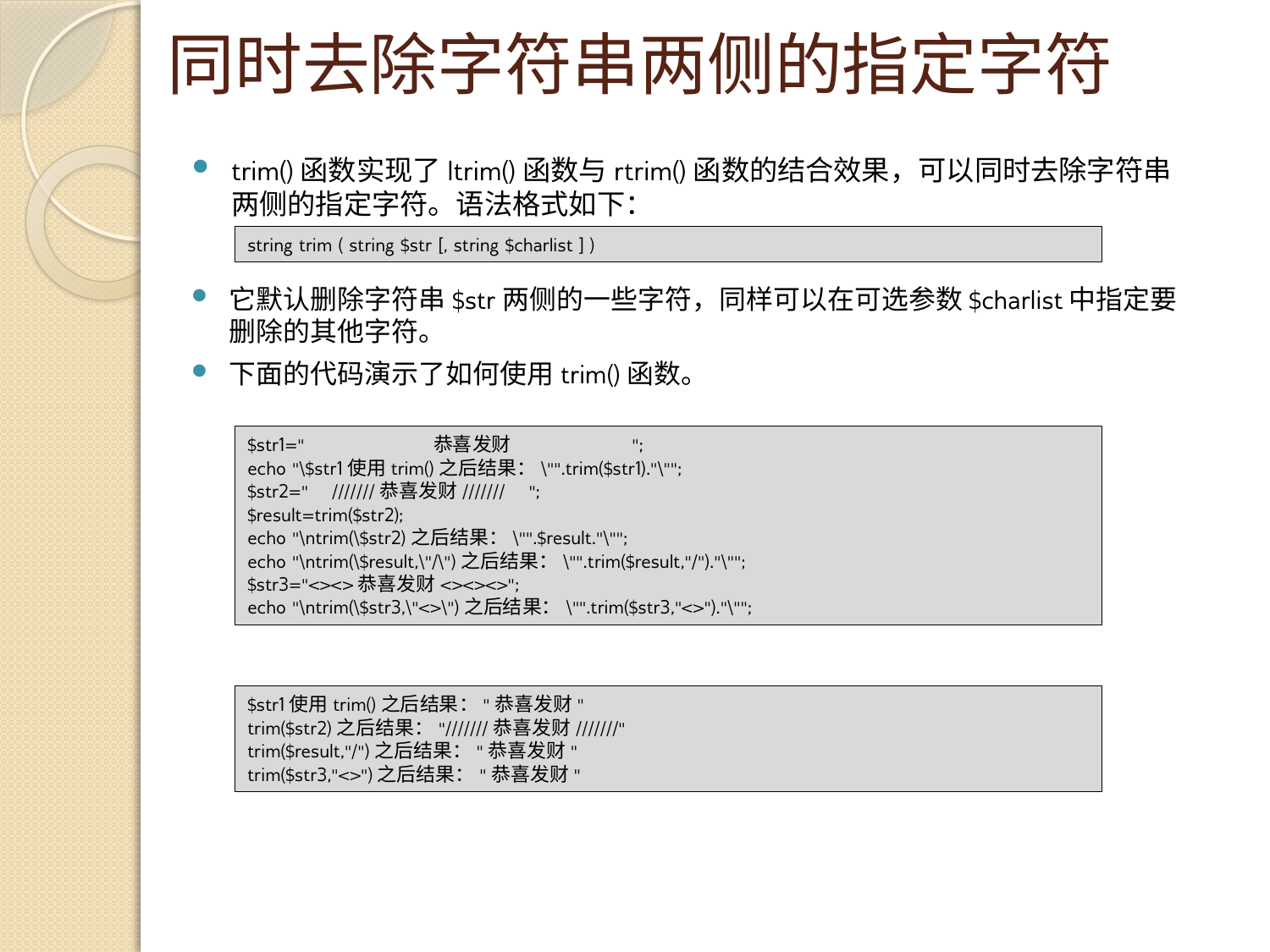

# 同时去除字符串两侧的指定字符
trim()函数实现了ltrim()函数与rtrim()函数的结合效果，可以同时去除字符串两侧的指定字符。语法格式如下：
string trim ( string $str [, string $charlist ] )
它默认删除字符串$str两侧的一些字符，同样可以在可选参数$charlist中指定要删除的其他字符。
下面的代码演示了如何使用trim()函数。
$str1="                     恭喜发财                          ";
echo "\$str1使用trim()之后结果：\"".trim($str1)."\"";
$str2="    ///////恭喜发财///////    ";
$result=trim($str2);
echo "\ntrim(\$str2)之后结果：\"".$result."\"";
echo "\ntrim(\$result,\"/\")之后结果：\"".trim($result,"/")."\"";
$str3="<><>恭喜发财<><><>";
echo "\ntrim(\$str3,\"<>\")之后结果：\"".trim($str3,"<>")."\"";
$str1使用trim()之后结果："恭喜发财"
trim($str2)之后结果："///////恭喜发财///////"
trim($result,"/")之后结果："恭喜发财"
trim($str3,"<>")之后结果："恭喜发财"